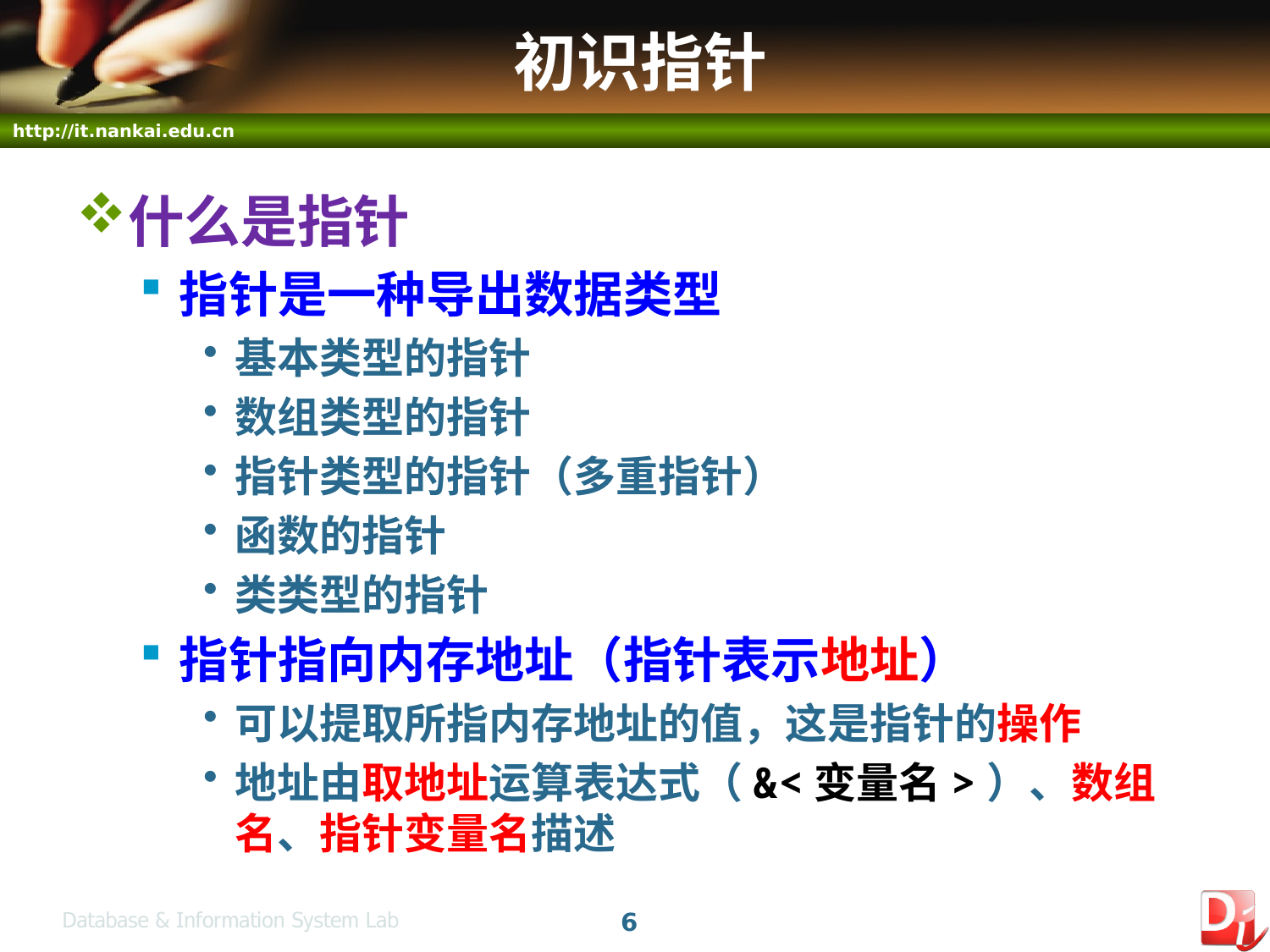

# 初识指针
什么是指针
指针是一种导出数据类型
基本类型的指针
数组类型的指针
指针类型的指针（多重指针）
函数的指针
类类型的指针
指针指向内存地址（指针表示地址）
可以提取所指内存地址的值，这是指针的操作
地址由取地址运算表达式（&<变量名>）、数组名、指针变量名描述
6
Database & Information System Lab